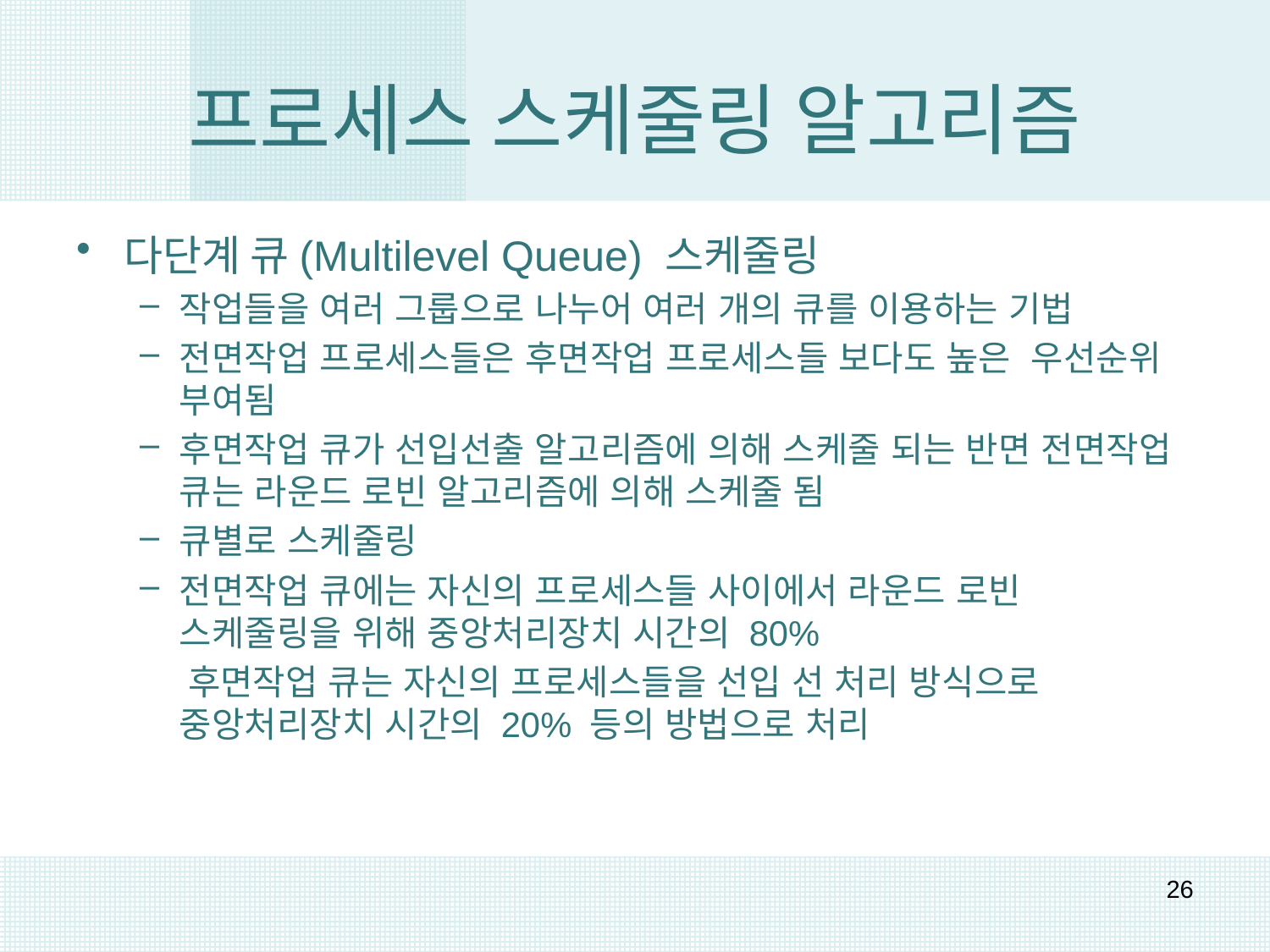

# 프로세스 스케줄링 알고리즘
다단계 큐(Multilevel Queue) 스케줄링
작업들을 여러 그룹으로 나누어 여러 개의 큐를 이용하는 기법
전면작업 프로세스들은 후면작업 프로세스들 보다도 높은  우선순위 부여됨
후면작업 큐가 선입선출 알고리즘에 의해 스케줄 되는 반면 전면작업 큐는 라운드 로빈 알고리즘에 의해 스케줄 됨
큐별로 스케줄링
전면작업 큐에는 자신의 프로세스들 사이에서 라운드 로빈 스케줄링을 위해 중앙처리장치 시간의 80%
    후면작업 큐는 자신의 프로세스들을 선입 선 처리 방식으로 중앙처리장치 시간의 20% 등의 방법으로 처리

26